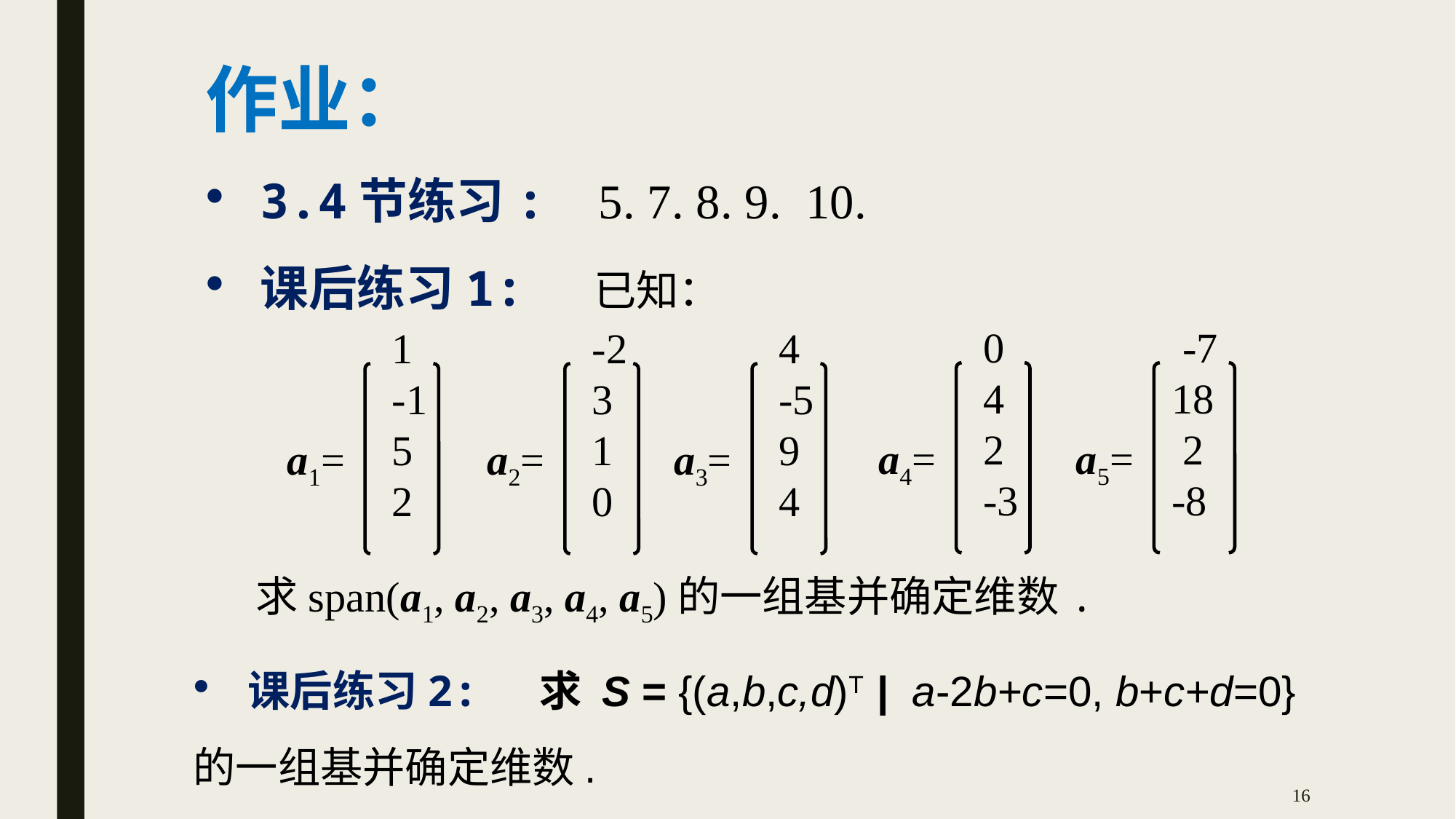

作业：
3.4节练习:   5. 7. 8. 9.  10.
课后练习1:  已知：
0
4
2
-3
 -7
18
 2
-8
1
-1
5
2
-2
3
1
0
4
-5
9
4

a4=
a5=
a1=
a2=
a3=
求span(a1, a2, a3, a4, a5)的一组基并确定维数.
课后练习2:  求 S = {(a,b,c,d)T  |  a-2b+c=0, b+c+d=0}
的一组基并确定维数.
16